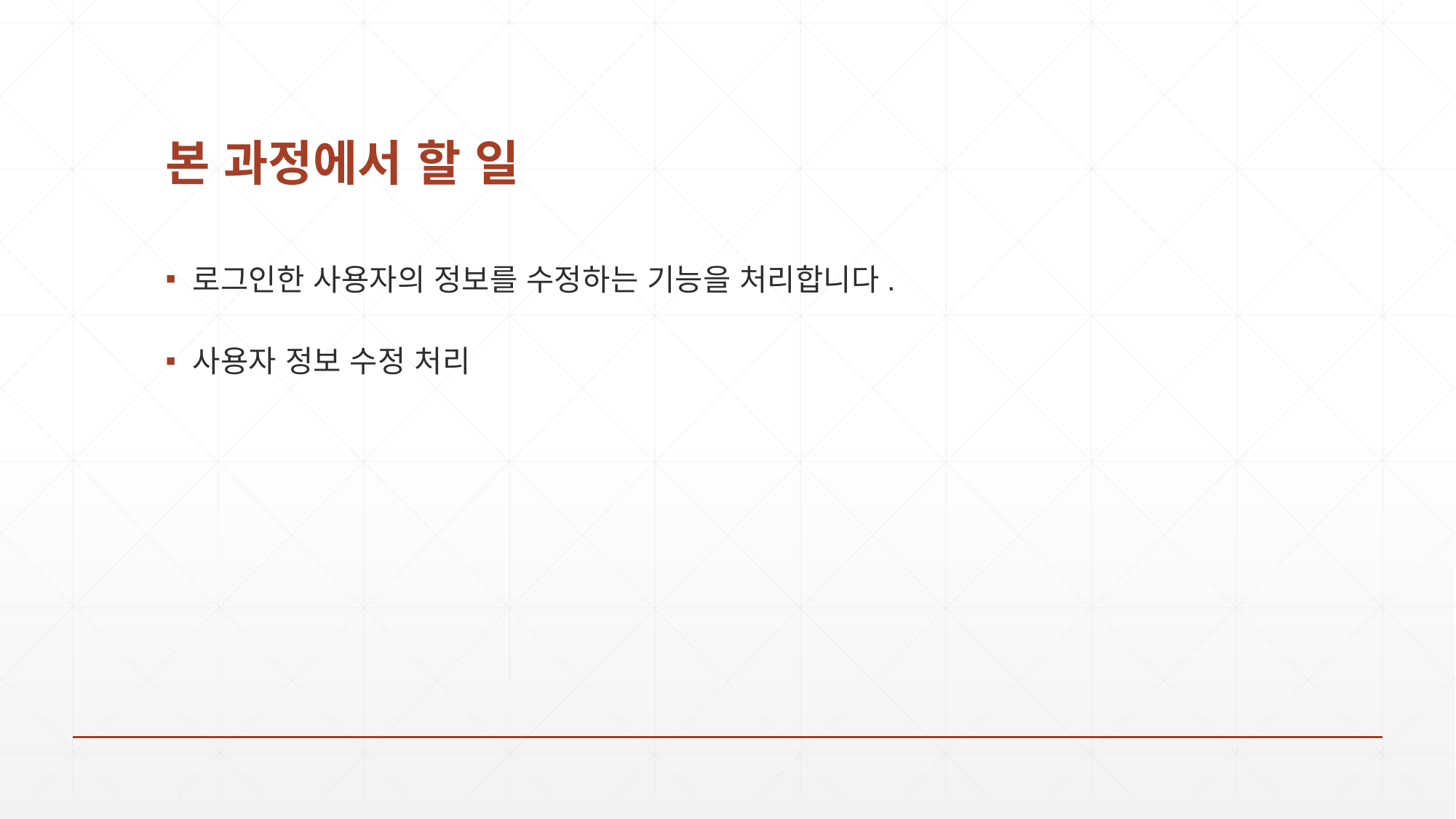

# 본 과정에서 할 일
로그인한 사용자의 정보를 수정하는 기능을 처리합니다.
사용자 정보 수정 처리